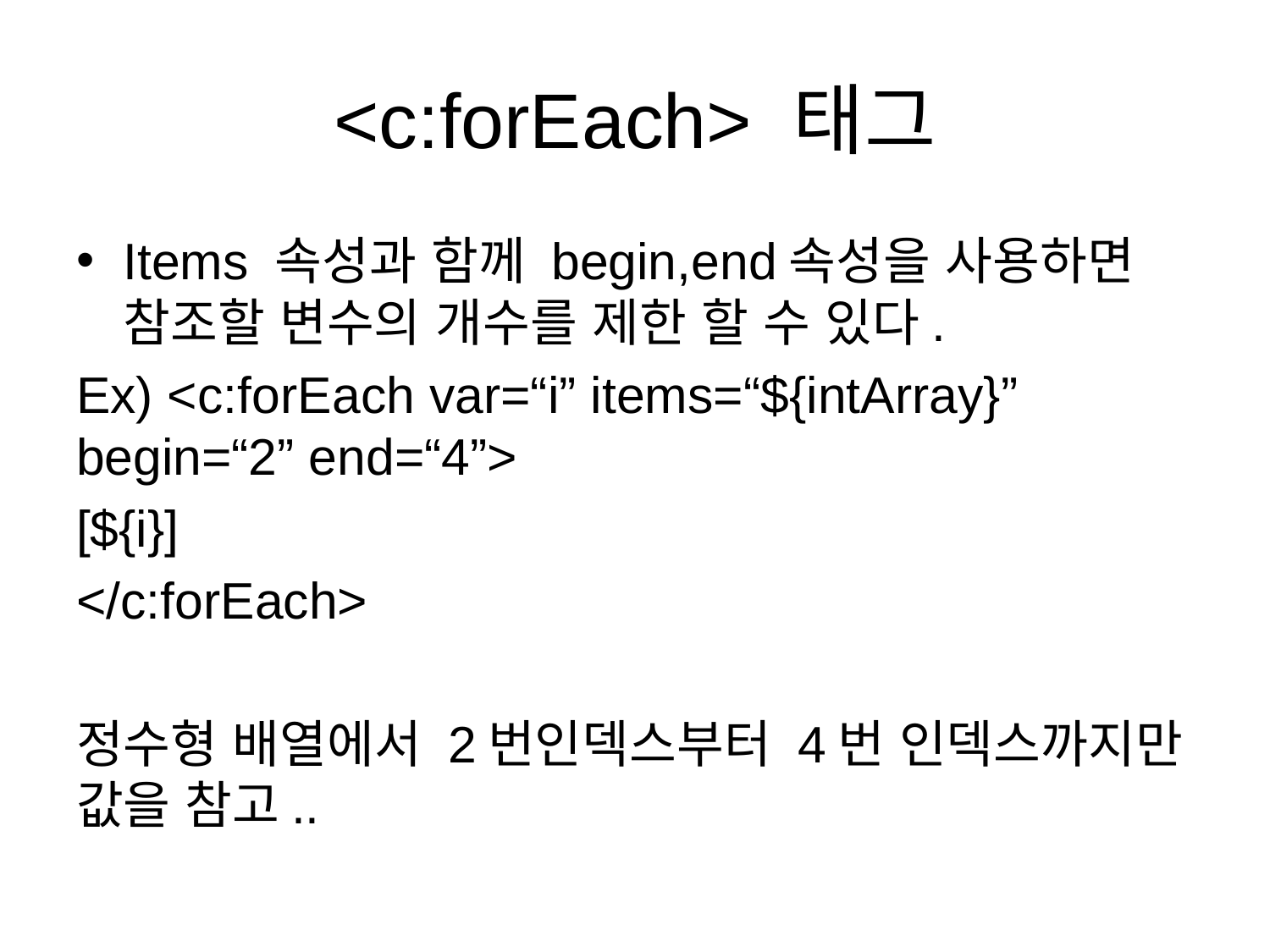

# <c:forEach> 태그
Items 속성과 함께 begin,end속성을 사용하면 참조할 변수의 개수를 제한 할 수 있다.
Ex) <c:forEach var=“i” items=“${intArray}” begin=“2” end=“4”>
[${i}]
</c:forEach>

정수형 배열에서 2번인덱스부터 4번 인덱스까지만 값을 참고..